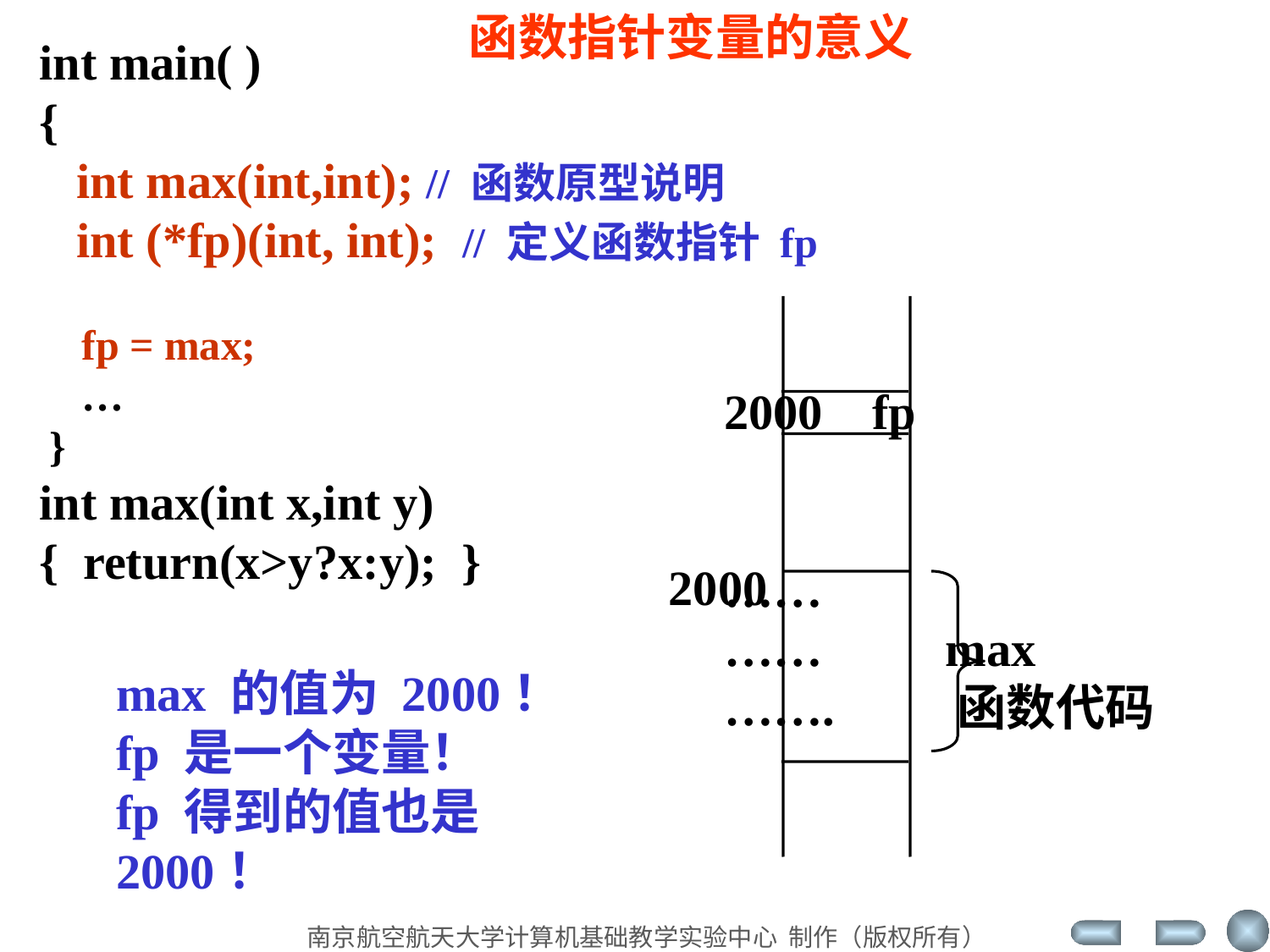

函数指针变量的意义
int main( )
{
   int max(int,int); // 函数原型说明
   int (*fp)(int, int);  // 定义函数指针 fp

    fp = max;
    …
 }
int max(int x,int y)
{  return(x>y?x:y);  }

2000    fp

……
……          max
…….         函数代码

2000

max 的值为 2000！
fp 是一个变量！
fp 得到的值也是2000！